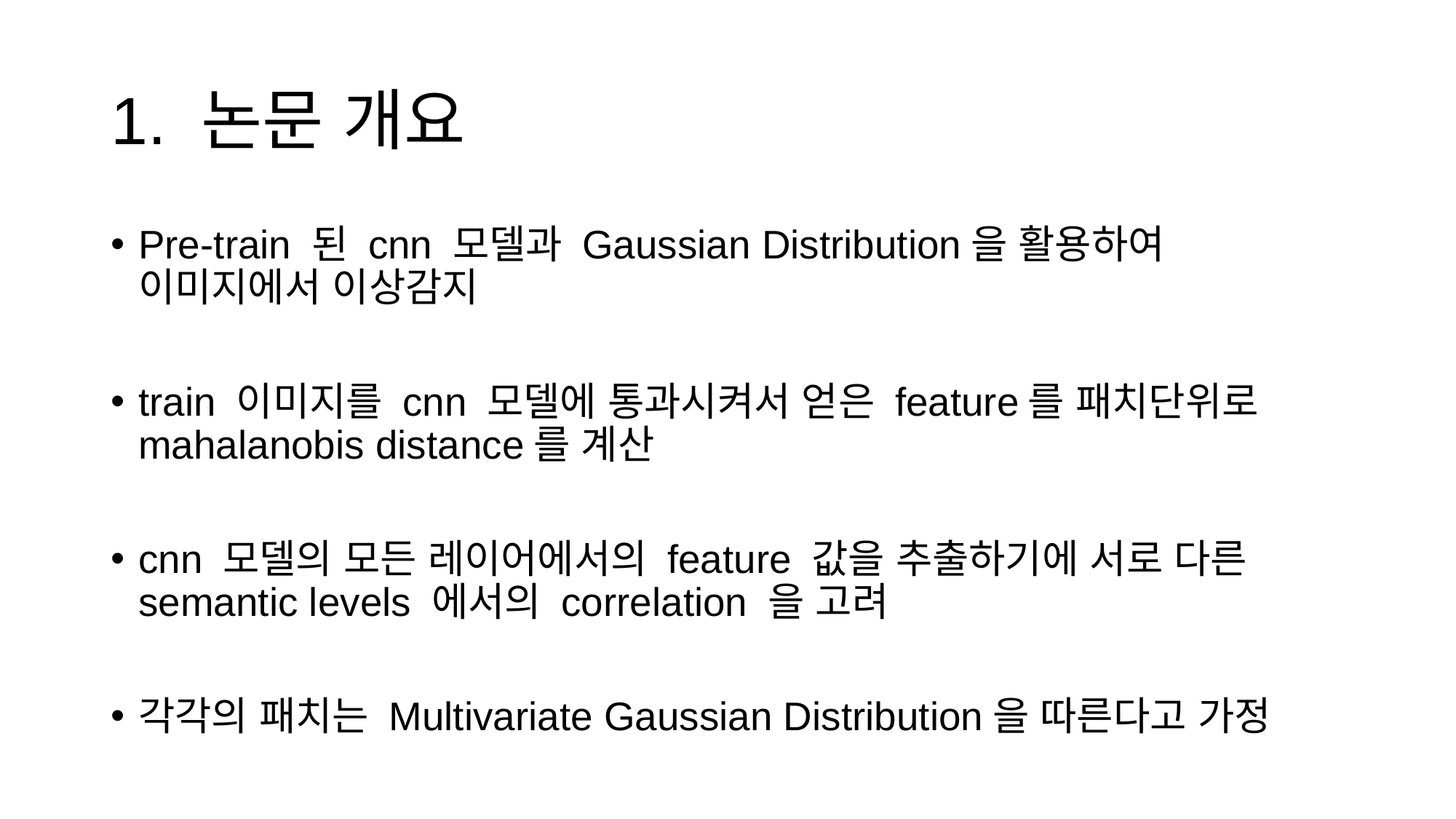

# 1. 논문 개요
Pre-train 된 cnn 모델과 Gaussian Distribution을 활용하여 이미지에서 이상감지

train 이미지를 cnn 모델에 통과시켜서 얻은 feature를 패치단위로 mahalanobis distance를 계산

cnn 모델의 모든 레이어에서의 feature 값을 추출하기에 서로 다른 semantic levels 에서의 correlation 을 고려

각각의 패치는 Multivariate Gaussian Distribution을 따른다고 가정